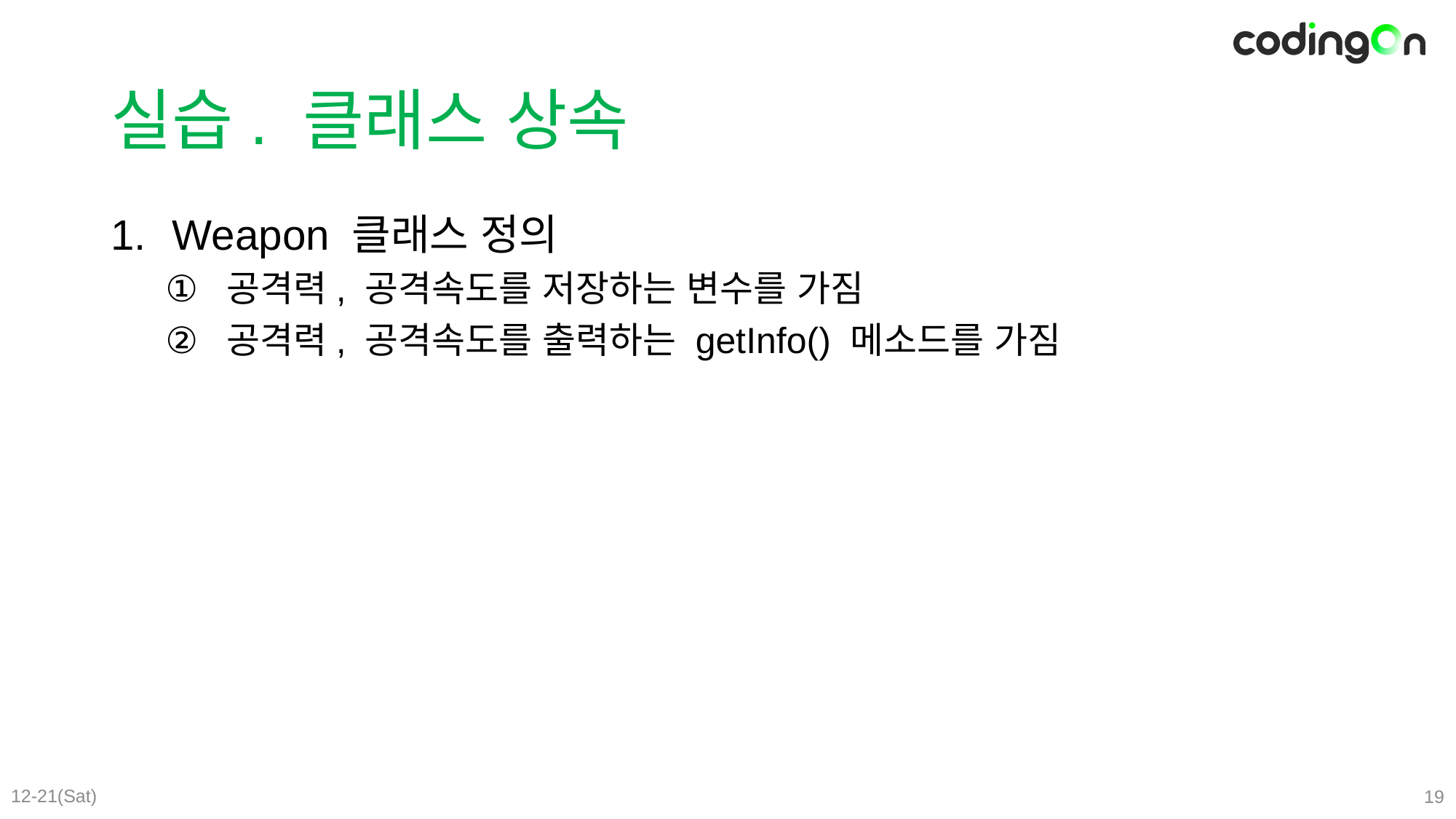

# 실습. 클래스 상속
Weapon 클래스 정의
공격력, 공격속도를 저장하는 변수를 가짐
공격력, 공격속도를 출력하는 getInfo() 메소드를 가짐
12-21(Sat)
19